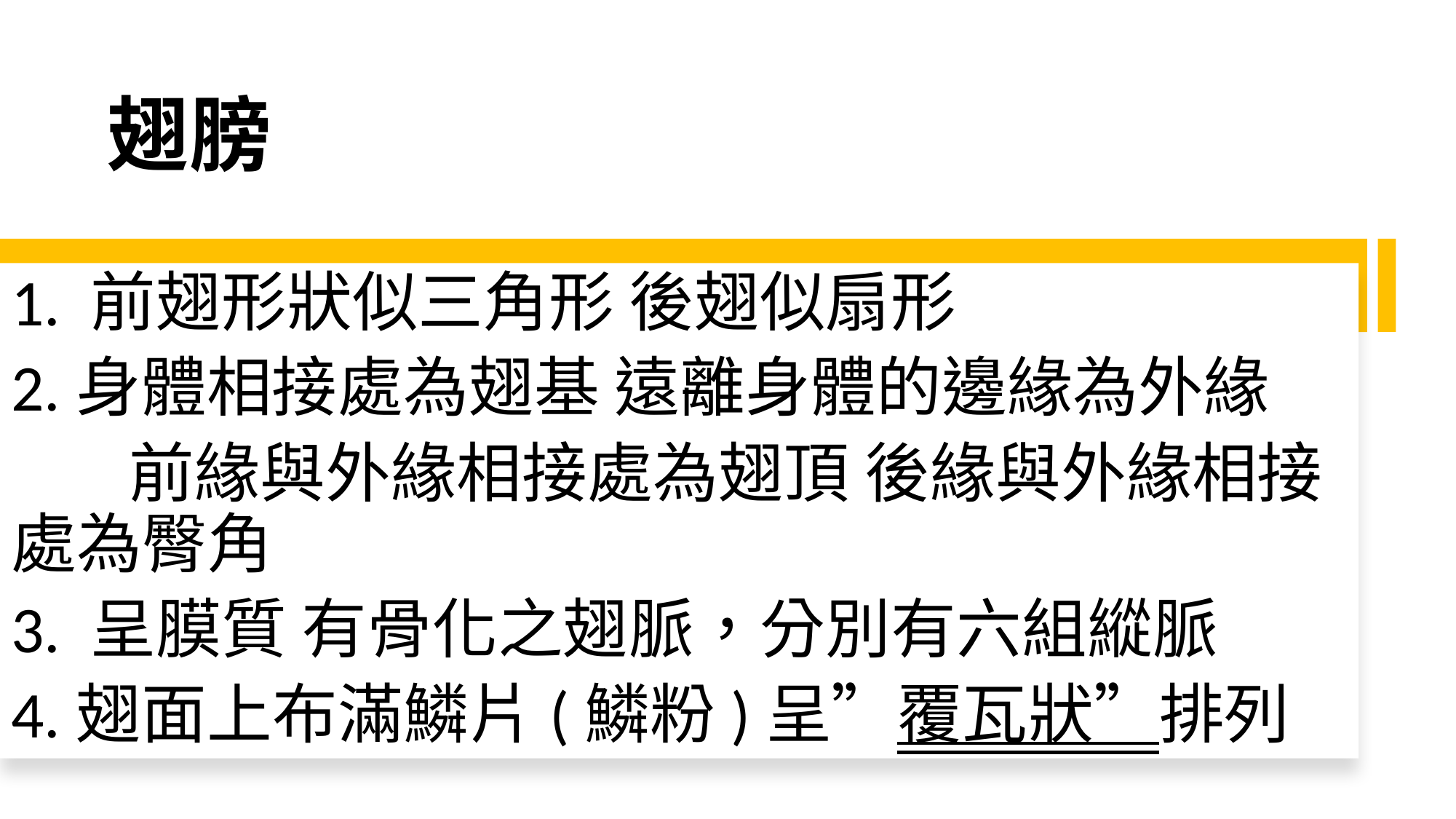

# 翅膀

1. 前翅形狀似三角形 後翅似扇形
2.身體相接處為翅基 遠離身體的邊緣為外緣
       前緣與外緣相接處為翅頂 後緣與外緣相接處為臀角
3. 呈膜質 有骨化之翅脈，分別有六組縱脈
4.翅面上布滿鱗片(鱗粉)呈”覆瓦狀”排列